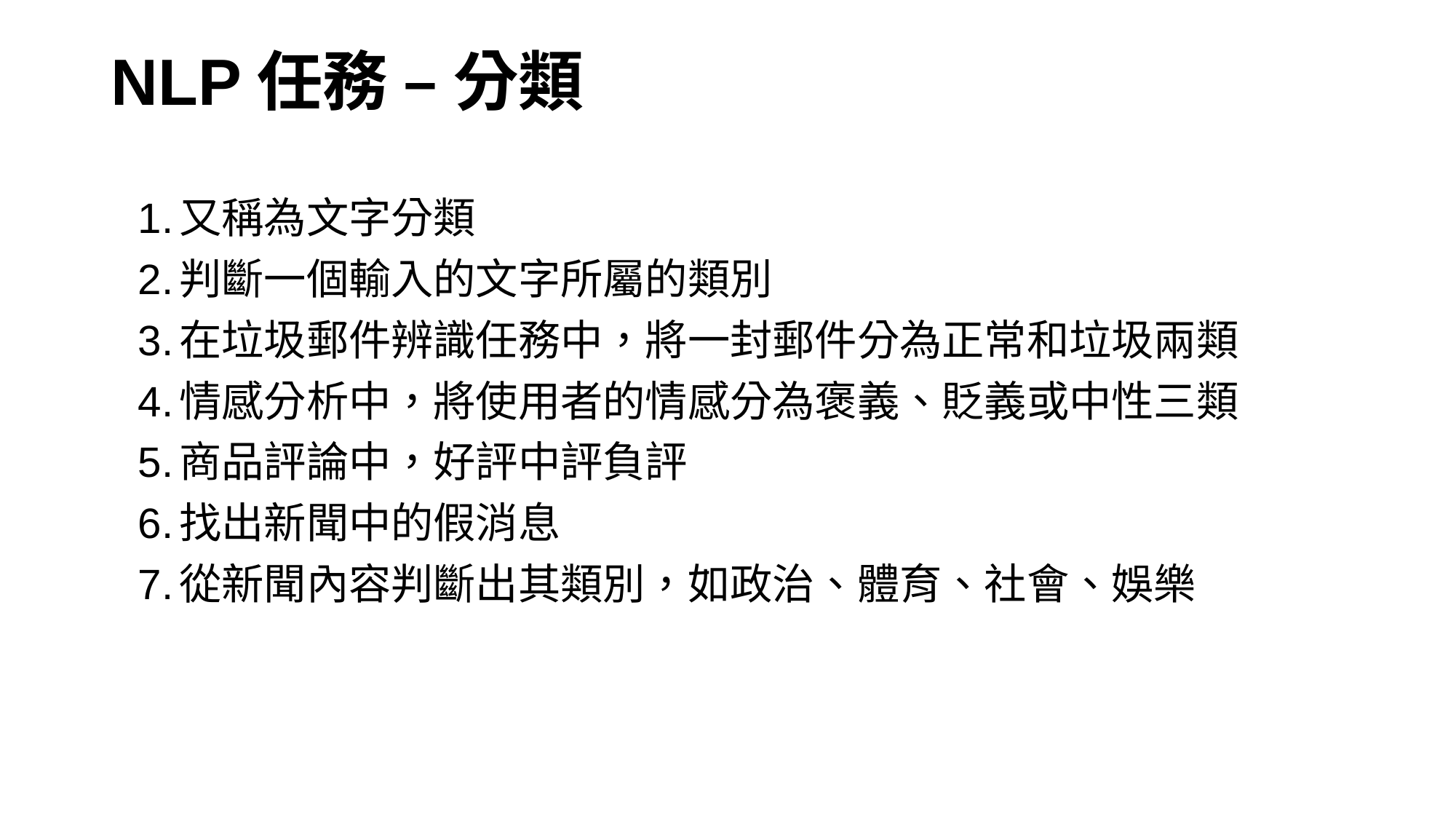

# NLP任務 – 分類
又稱為文字分類
判斷一個輸入的文字所屬的類別
在垃圾郵件辨識任務中，將一封郵件分為正常和垃圾兩類
情感分析中，將使用者的情感分為褒義、貶義或中性三類
商品評論中，好評中評負評
找出新聞中的假消息
從新聞內容判斷出其類別，如政治、體育、社會、娛樂